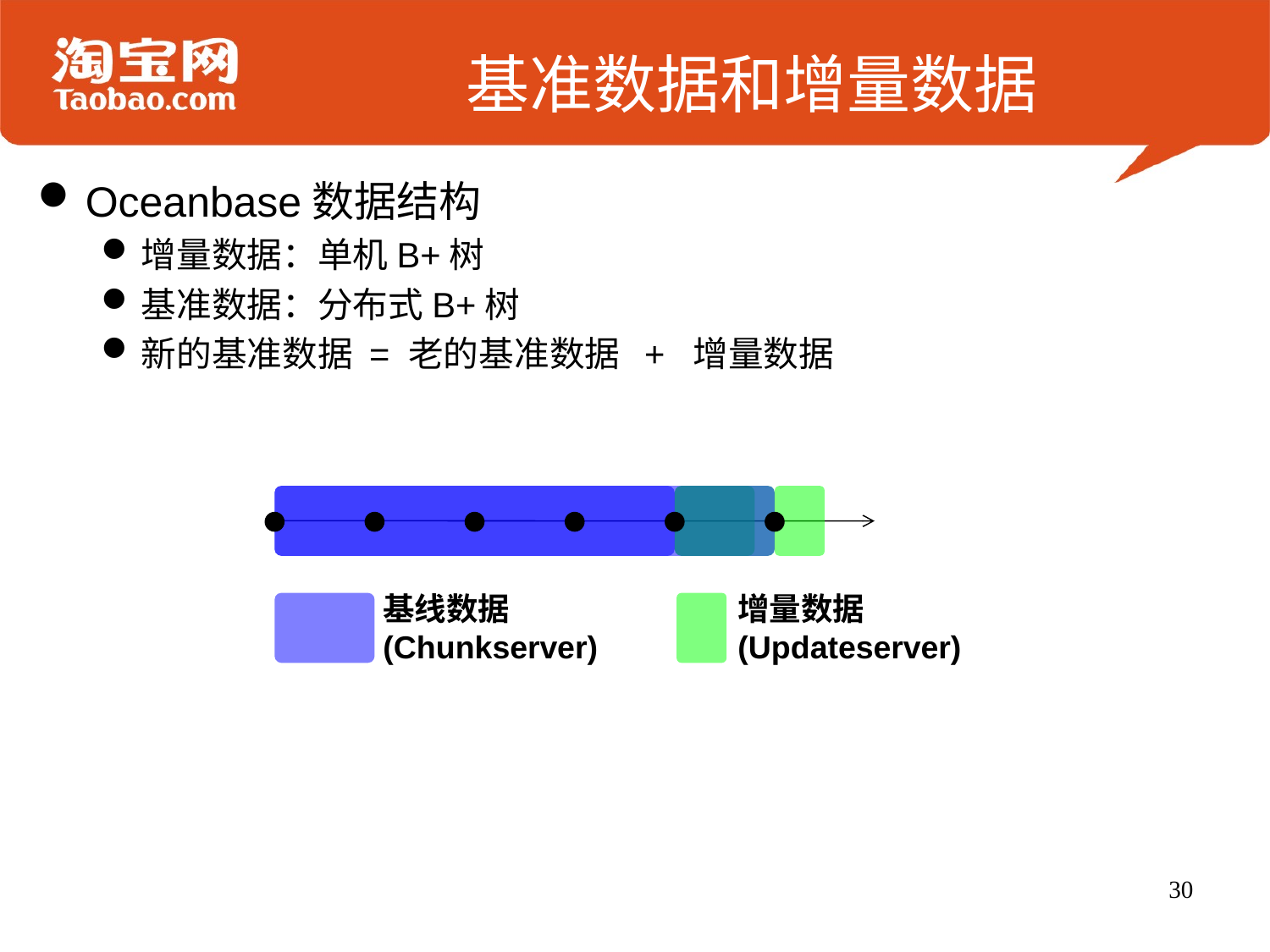

# 基准数据和增量数据
Oceanbase数据结构
增量数据：单机B+树
基准数据：分布式B+树
新的基准数据 = 老的基准数据  +  增量数据

基线数据
(Chunkserver)
增量数据
(Updateserver)

30